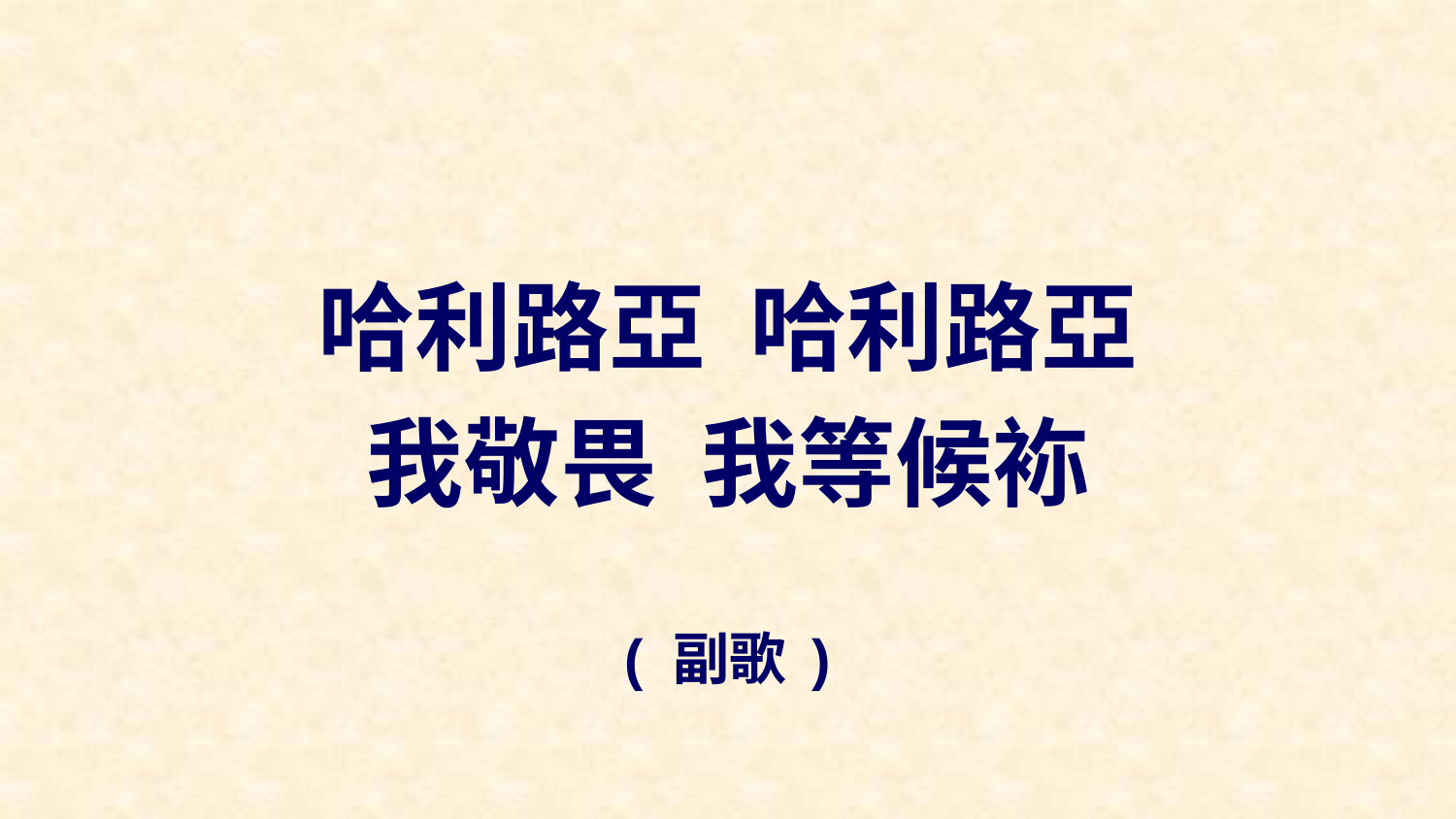

哈利路亞  哈利路亞
我敬畏  我等候袮
( 副歌 )